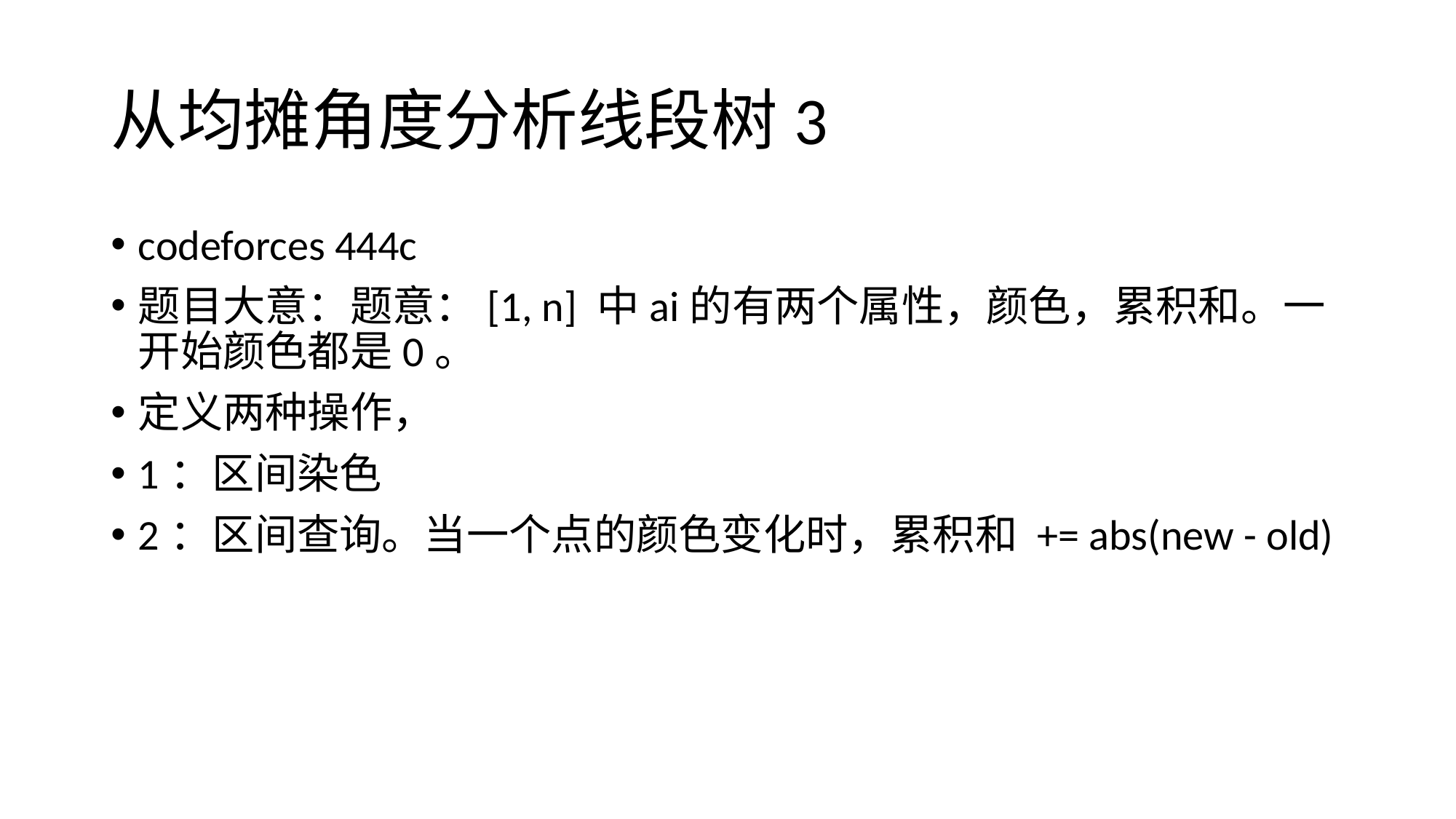

# 从均摊角度分析线段树3
codeforces 444c
题目大意：题意：[1, n] 中ai的有两个属性，颜色，累积和。一开始颜色都是0。
定义两种操作，
1：区间染色
2：区间查询。当一个点的颜色变化时，累积和 += abs(new - old)